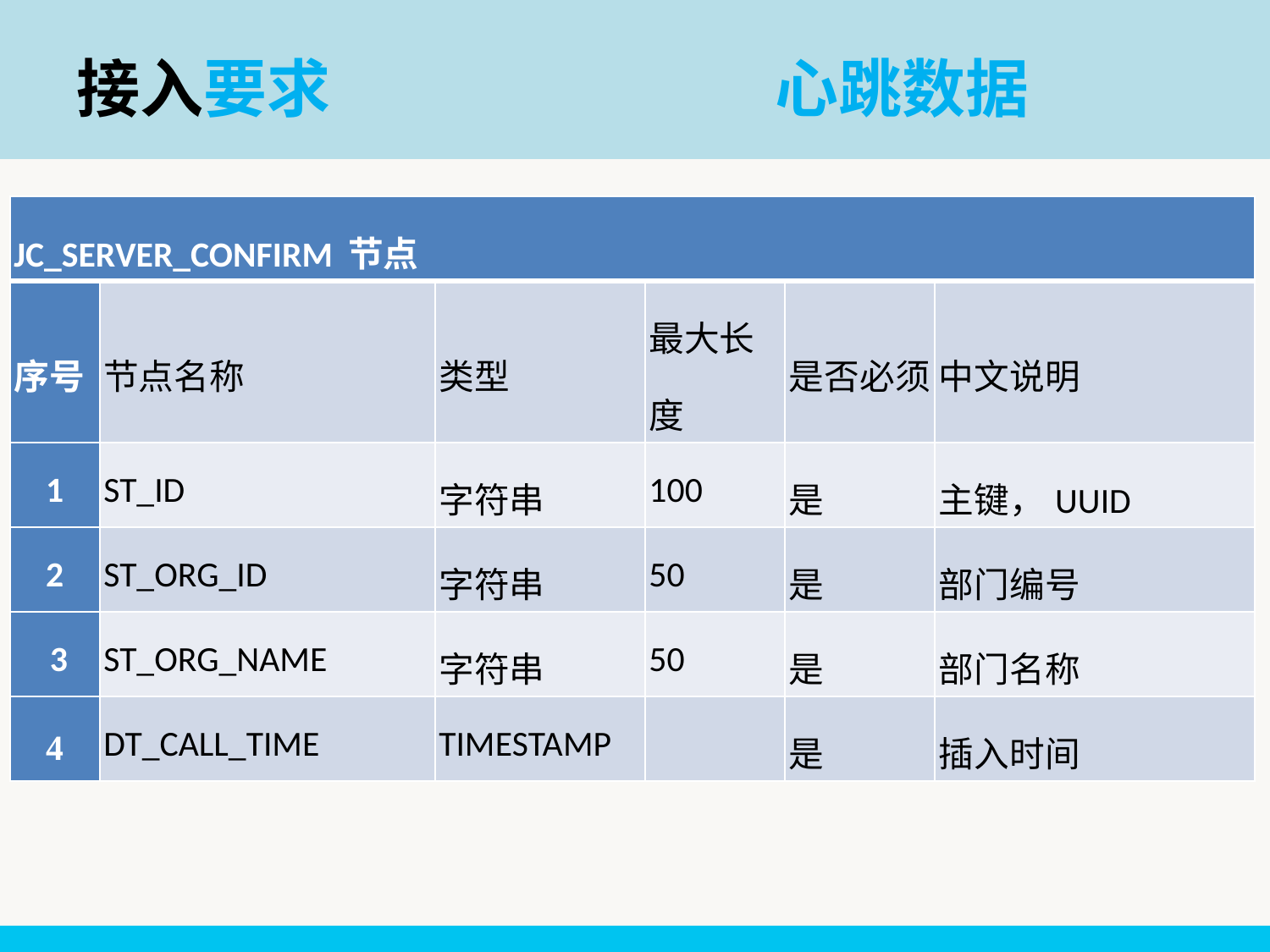

# 接入要求                               心跳数据
| JC\_SERVER\_CONFIRM 节点 |  |  |  |  |  |
| --- | --- | --- | --- | --- | --- |
| 序号 | 节点名称 | 类型 | 最大长度 | 是否必须 | 中文说明 |
| 1 | ST\_ID | 字符串 | 100 | 是 | 主键，UUID |
| 2 | ST\_ORG\_ID | 字符串 | 50 | 是 | 部门编号 |
| 3 | ST\_ORG\_NAME | 字符串 | 50 | 是 | 部门名称 |
| 4 | DT\_CALL\_TIME | TIMESTAMP |  | 是 | 插入时间 |